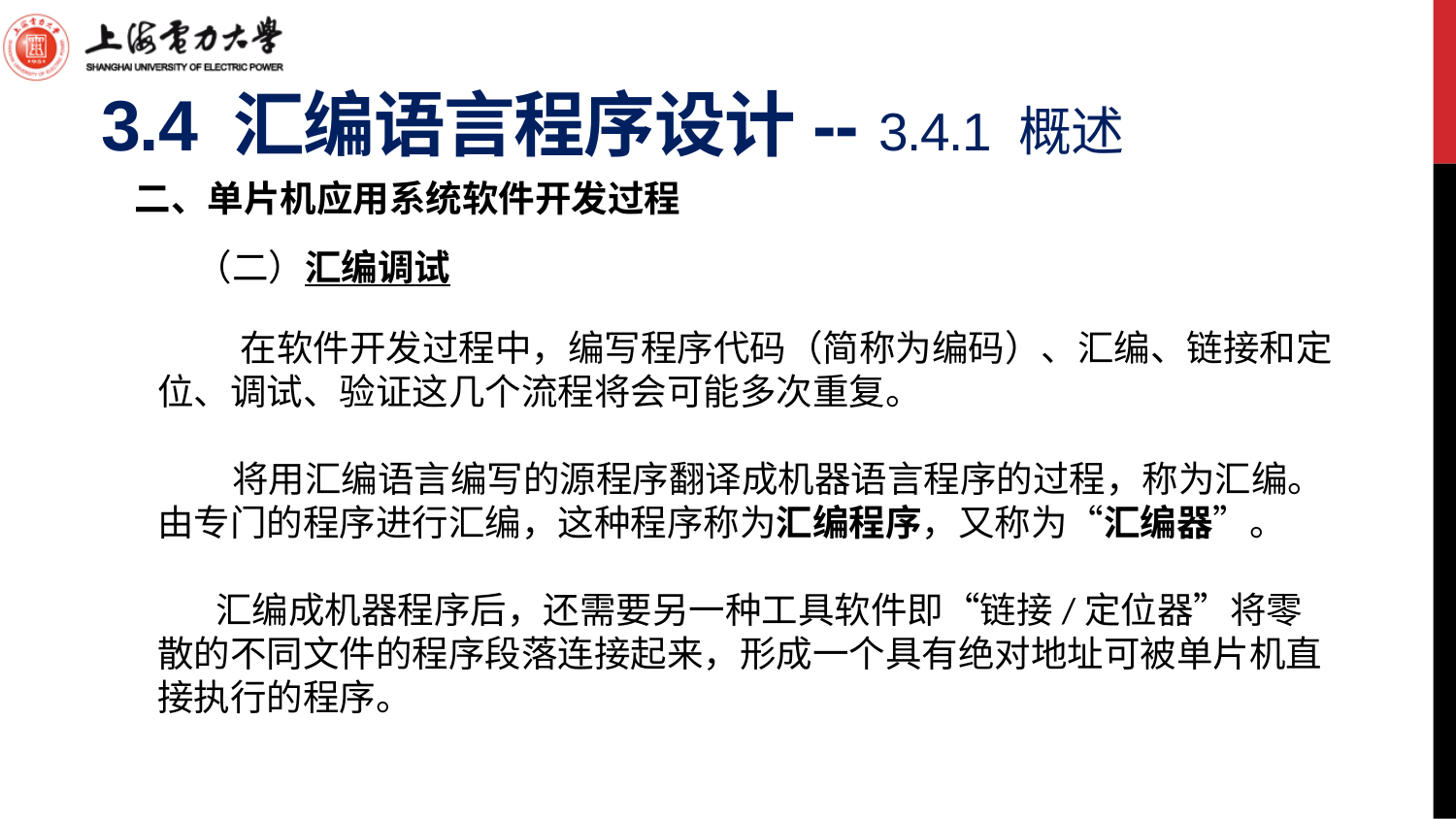

# 3.4 汇编语言程序设计-- 3.4.1 概述
二、单片机应用系统软件开发过程

     （二）汇编调试
         在软件开发过程中，编写程序代码（简称为编码）、汇编、链接和定位、调试、验证这几个流程将会可能多次重复。

        将用汇编语言编写的源程序翻译成机器语言程序的过程，称为汇编。由专门的程序进行汇编，这种程序称为汇编程序，又称为“汇编器”。

      汇编成机器程序后，还需要另一种工具软件即“链接/定位器”将零散的不同文件的程序段落连接起来，形成一个具有绝对地址可被单片机直接执行的程序。